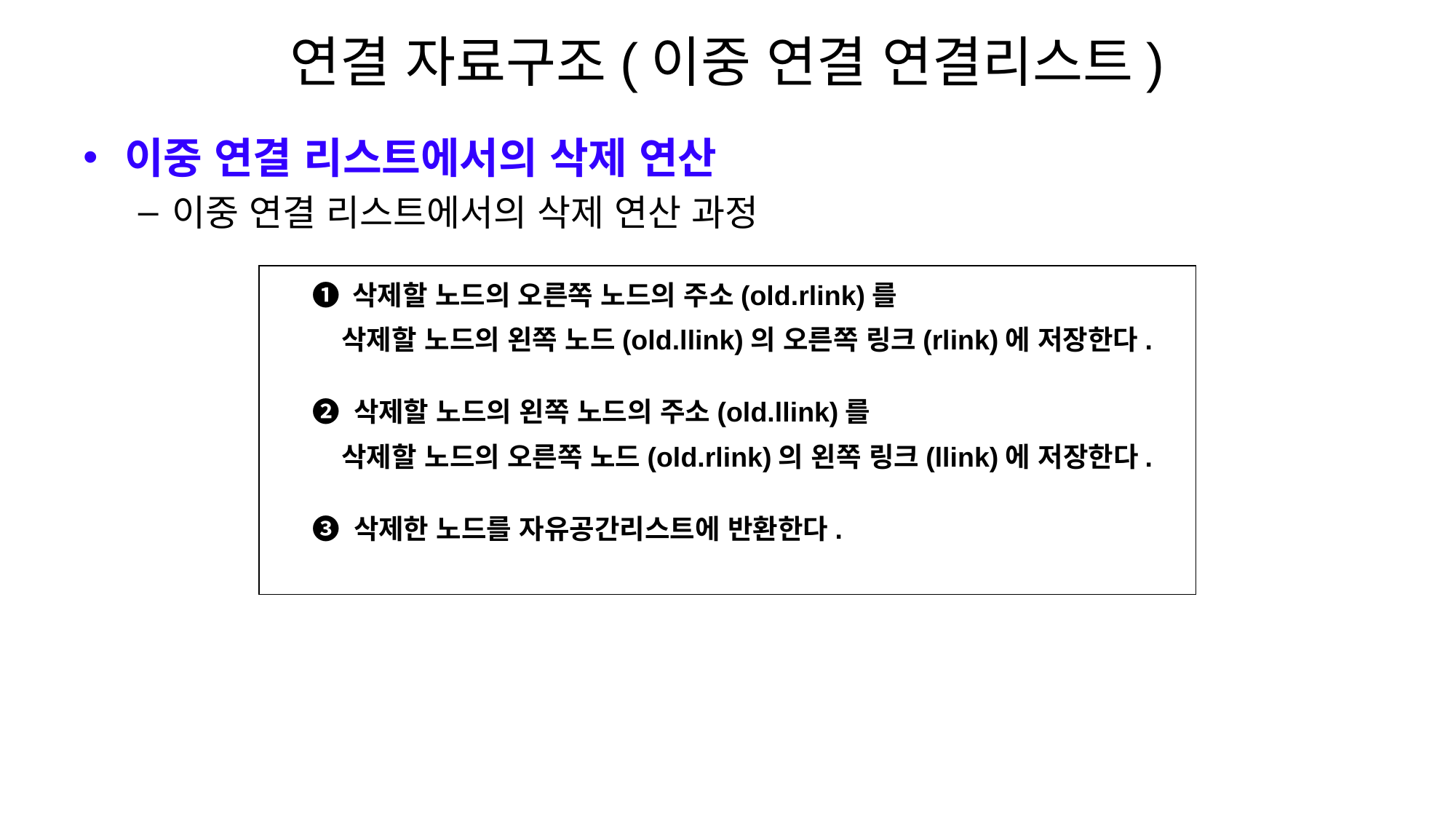

# 연결 자료구조(이중 연결 연결리스트)
이중 연결 리스트에서의 삭제 연산
이중 연결 리스트에서의 삭제 연산 과정

❶ 삭제할 노드의 오른쪽 노드의 주소(old.rlink)를
   삭제할 노드의 왼쪽 노드(old.llink)의 오른쪽 링크(rlink)에 저장한다.

❷ 삭제할 노드의 왼쪽 노드의 주소(old.llink)를
   삭제할 노드의 오른쪽 노드(old.rlink)의 왼쪽 링크(llink)에 저장한다.

❸ 삭제한 노드를 자유공간리스트에 반환한다.